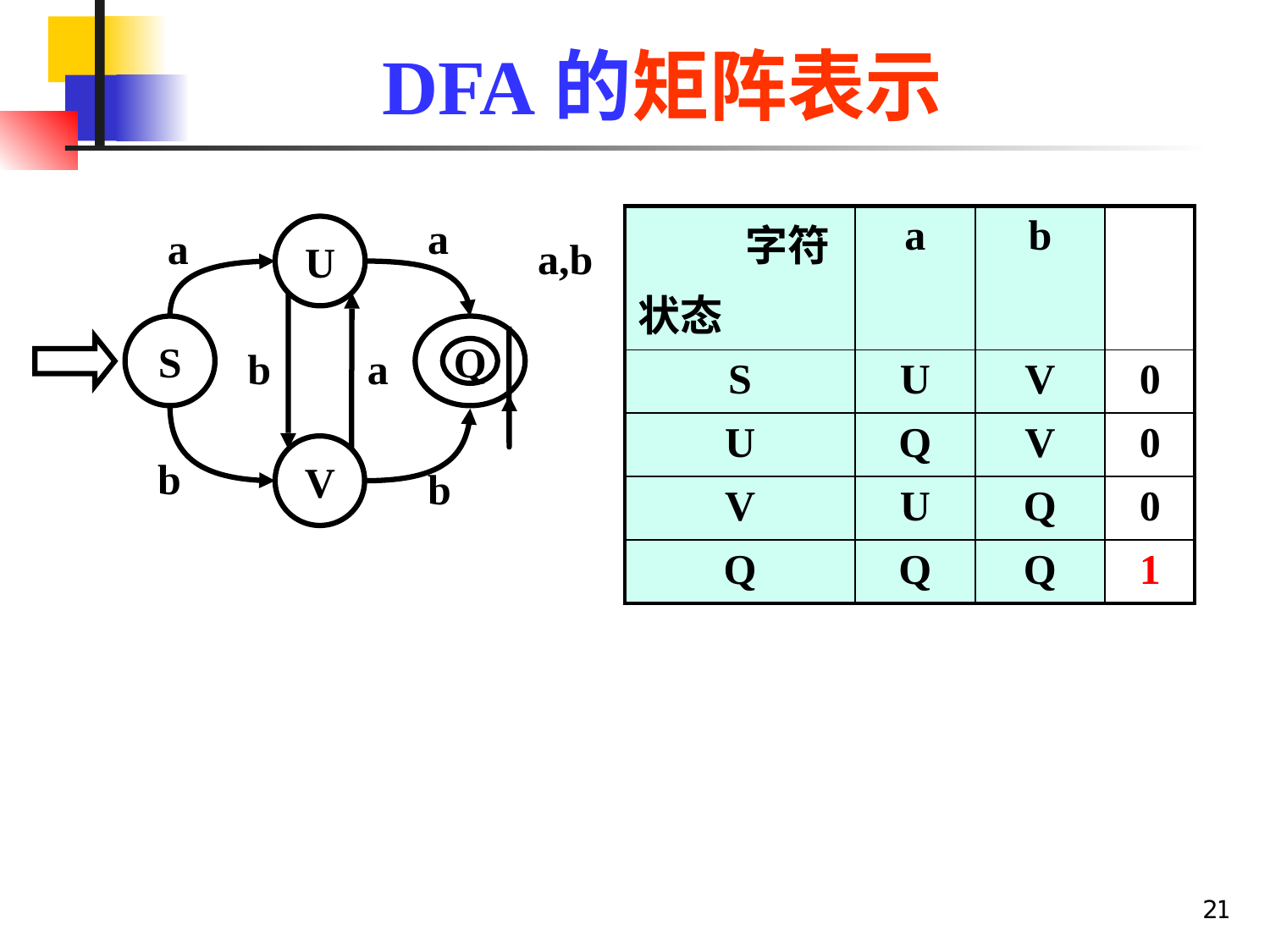

# DFA的矩阵表示
a
| 字符 状态 | a | b |  |
| --- | --- | --- | --- |
| S | U | V | 0 |
| U | Q | V | 0 |
| V | U | Q | 0 |
| Q | Q | Q | 1 |
a
U

a,b
S
Q

b
a
V
b
b
21